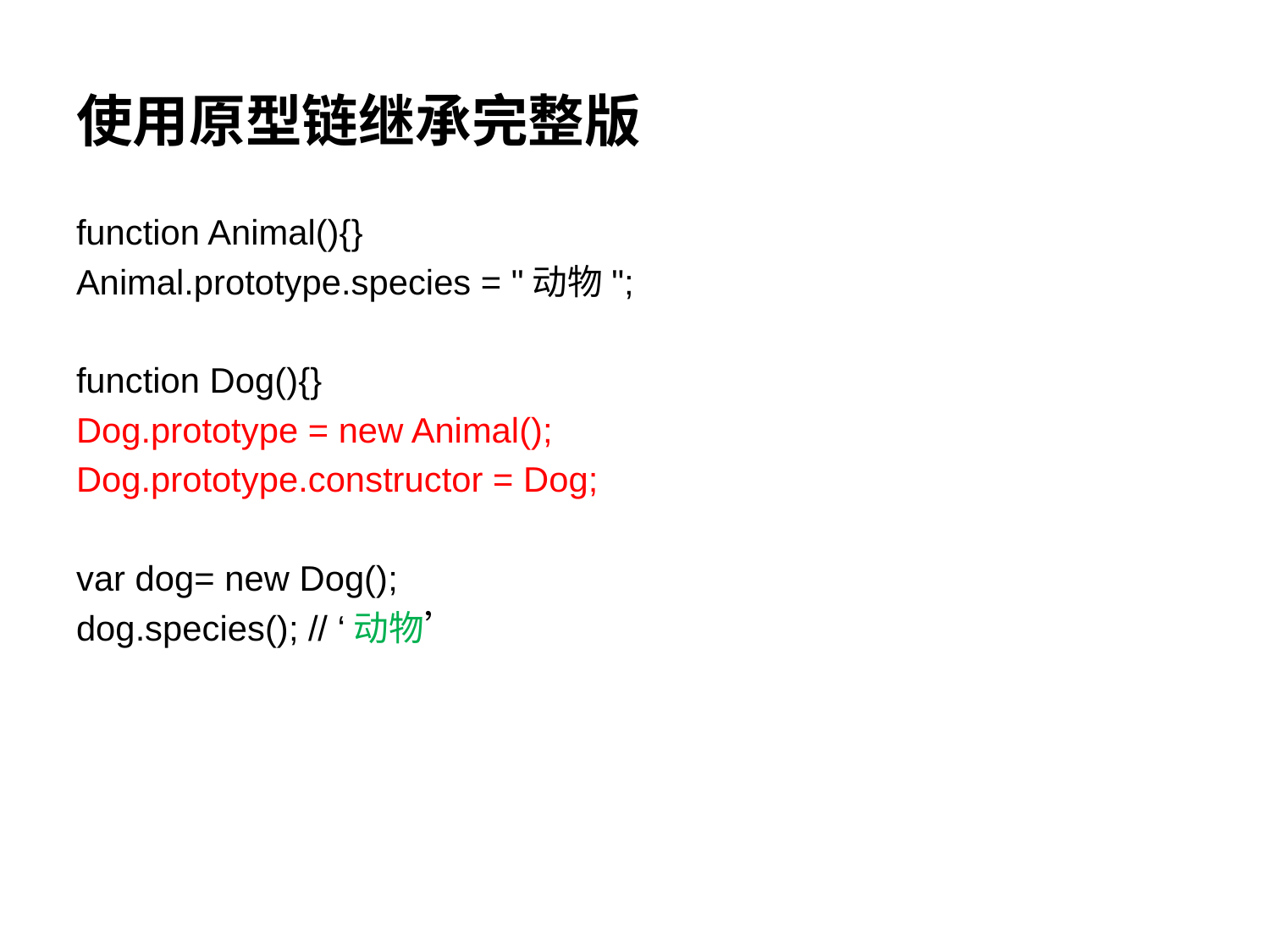

使用原型链继承完整版

function Animal(){}
Animal.prototype.species = "动物";

function Dog(){}
Dog.prototype = new Animal();
Dog.prototype.constructor = Dog;

var dog= new Dog();
dog.species(); // ‘动物’